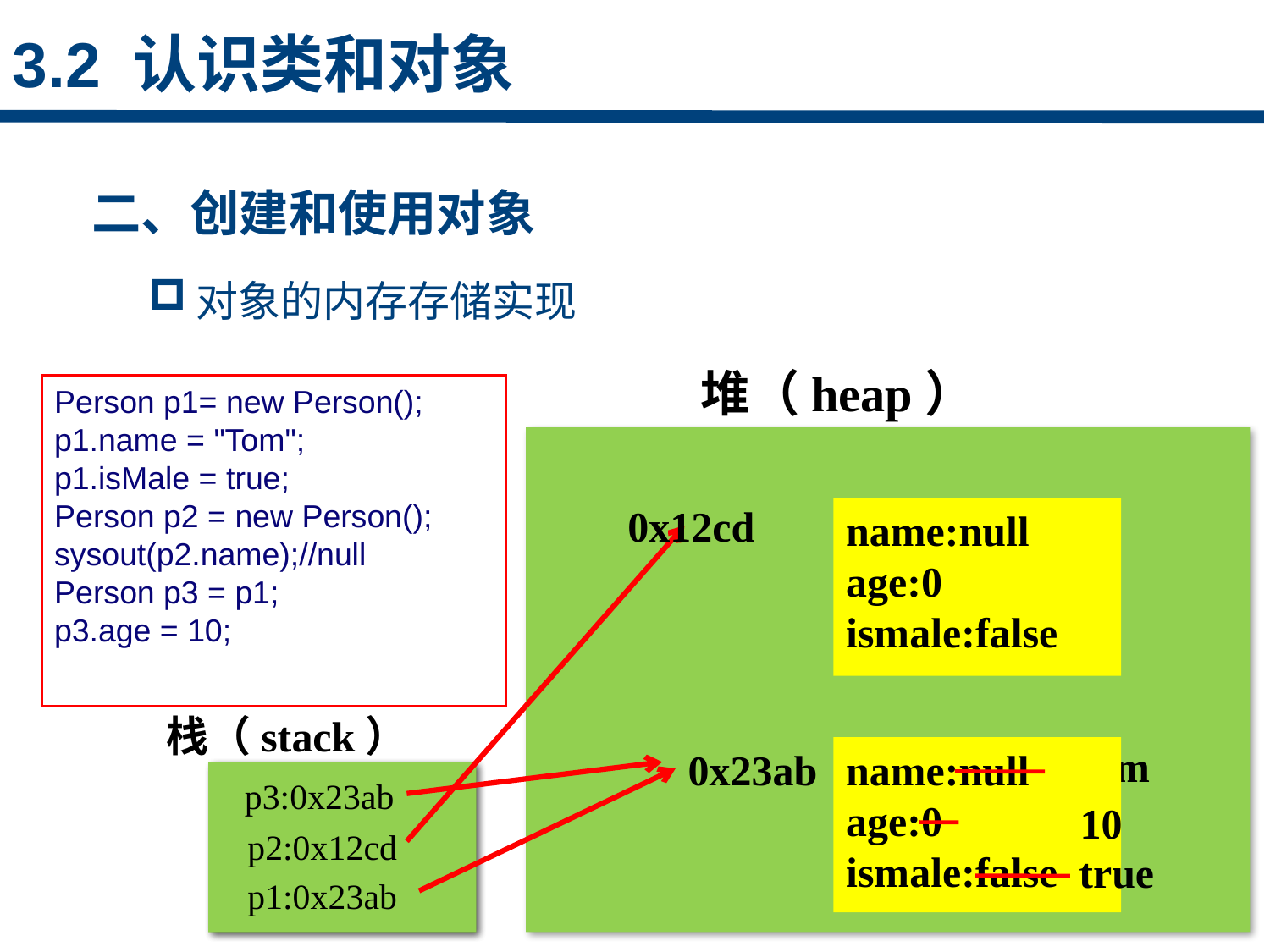

3.2 认识类和对象
二、创建和使用对象

对象的内存存储实现
点击添加文本
堆（heap）
Person p1= new Person();
p1.name = "Tom";
p1.isMale = true;
Person p2 = new Person();
sysout(p2.name);//null
Person p3 = p1;
p3.age = 10;
点击添加文本

0x12cd
name:null
age:0
ismale:false
点击添加文本

栈（stack）
Tom
0x23ab
name:null
age:0
ismale:false

  p3:0x23ab
   p2:0x12cd
   p1:0x23ab

点击添加文本
10

true